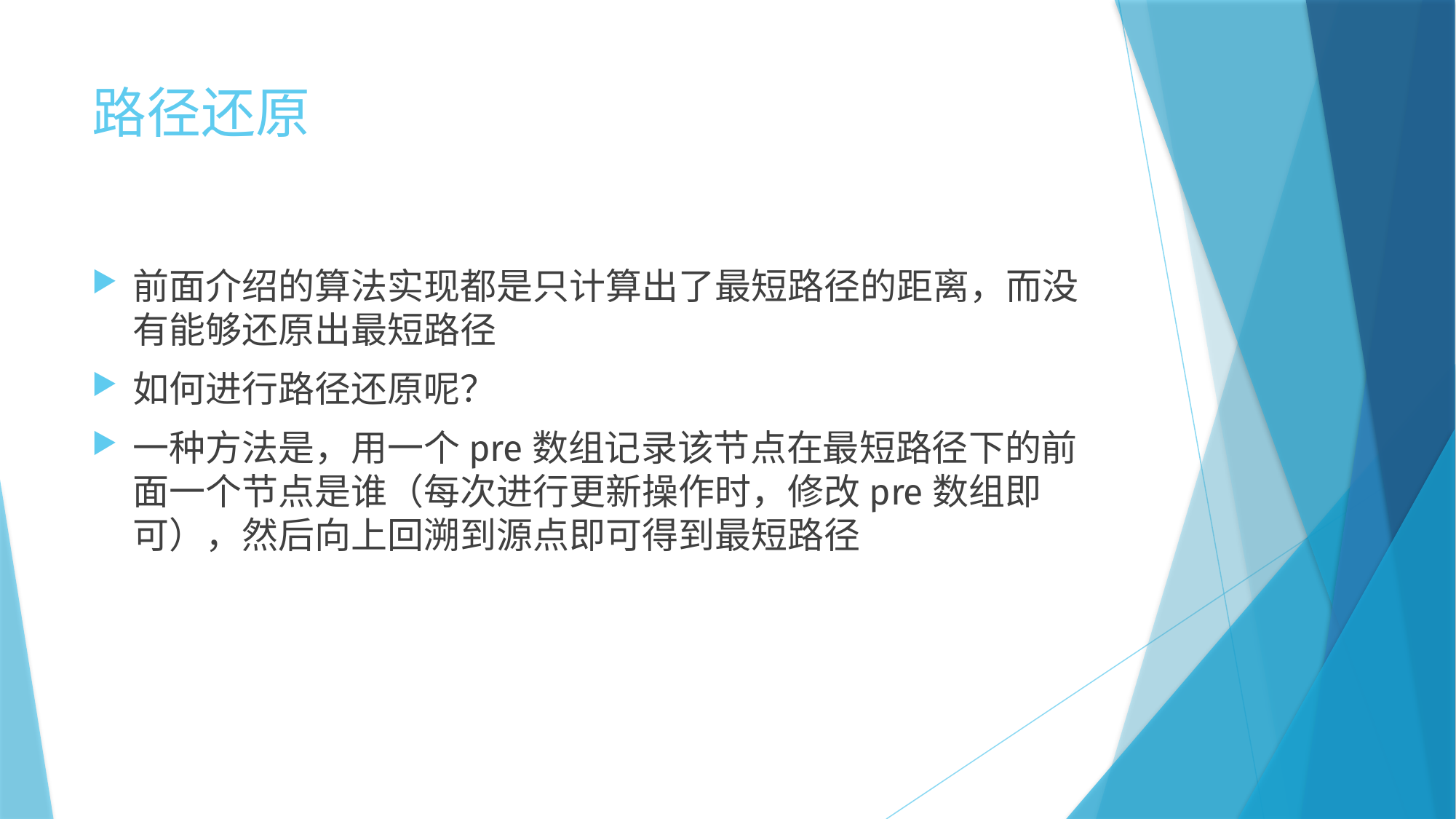

# 路径还原
前面介绍的算法实现都是只计算出了最短路径的距离，而没有能够还原出最短路径
如何进行路径还原呢？
一种方法是，用一个pre数组记录该节点在最短路径下的前面一个节点是谁（每次进行更新操作时，修改pre数组即可），然后向上回溯到源点即可得到最短路径